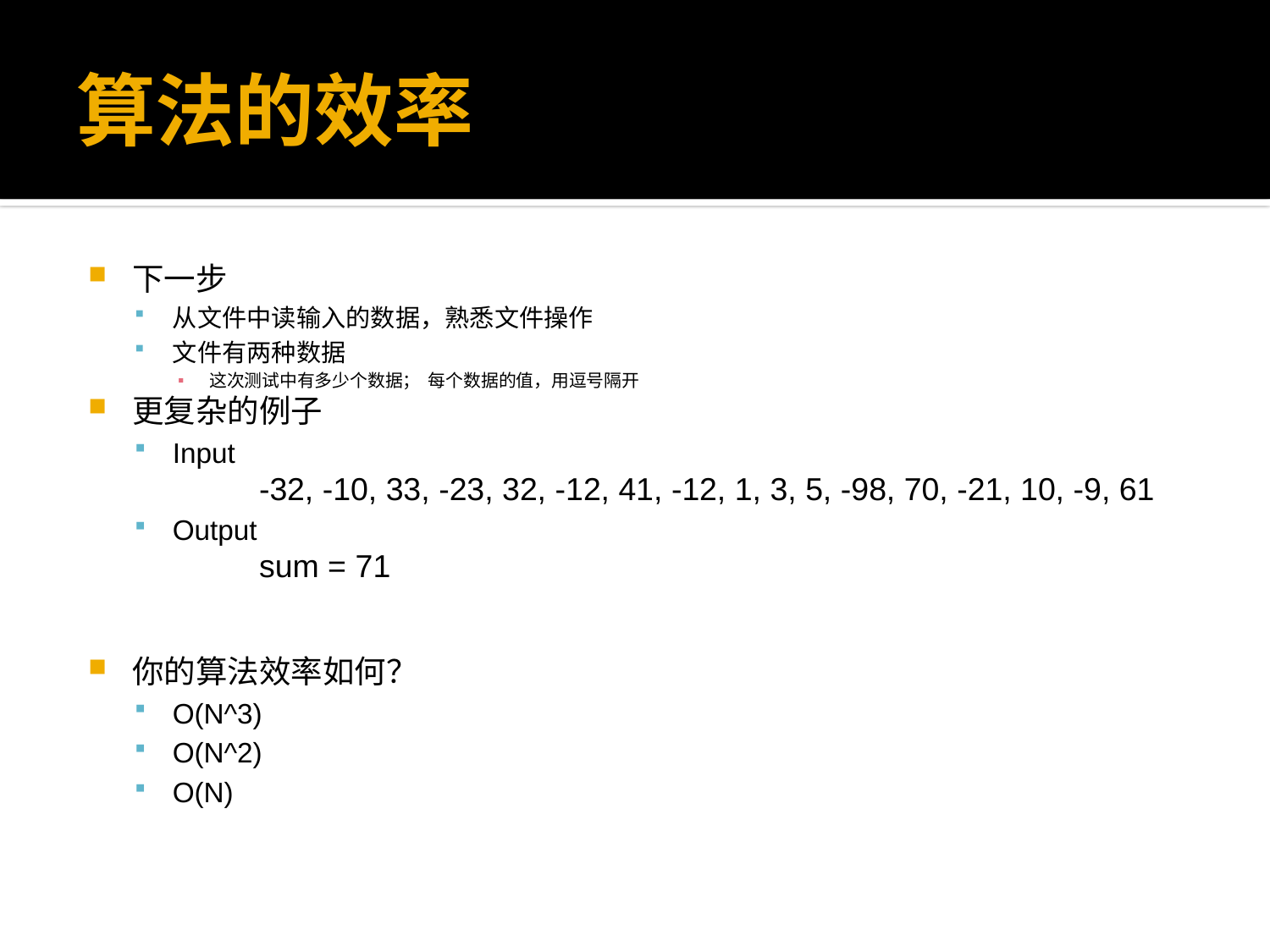

# 算法的效率
下一步
从文件中读输入的数据，熟悉文件操作
文件有两种数据
这次测试中有多少个数据；  每个数据的值，用逗号隔开
更复杂的例子
Input
		-32, -10, 33, -23, 32, -12, 41, -12, 1, 3, 5, -98, 70, -21, 10, -9, 61
Output
		sum = 71

你的算法效率如何？
O(N^3)
O(N^2)
O(N)